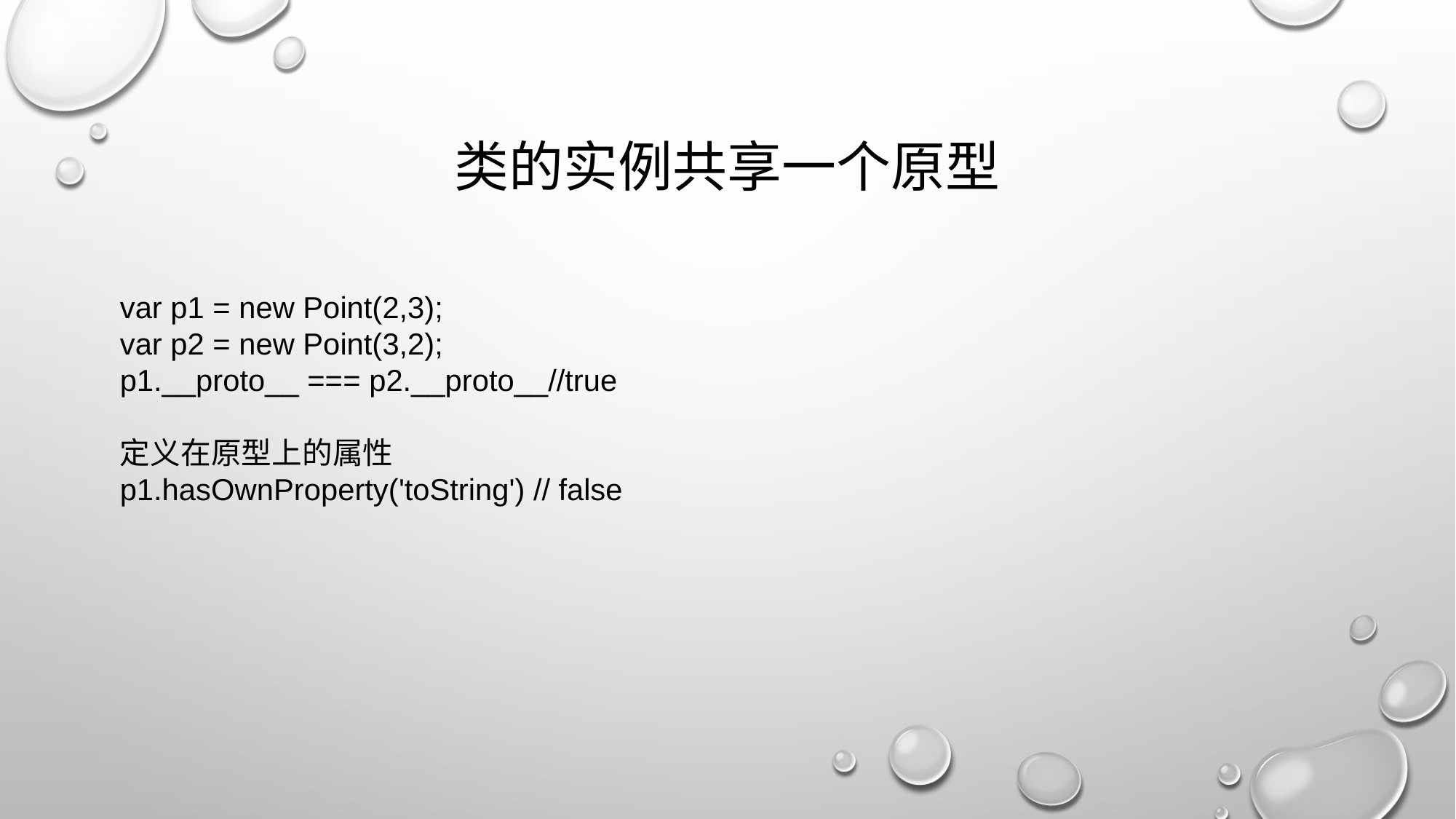

# 类的实例共享一个原型
var p1 = new Point(2,3);
var p2 = new Point(3,2);
p1.__proto__ === p2.__proto__//true

定义在原型上的属性
p1.hasOwnProperty('toString') // false